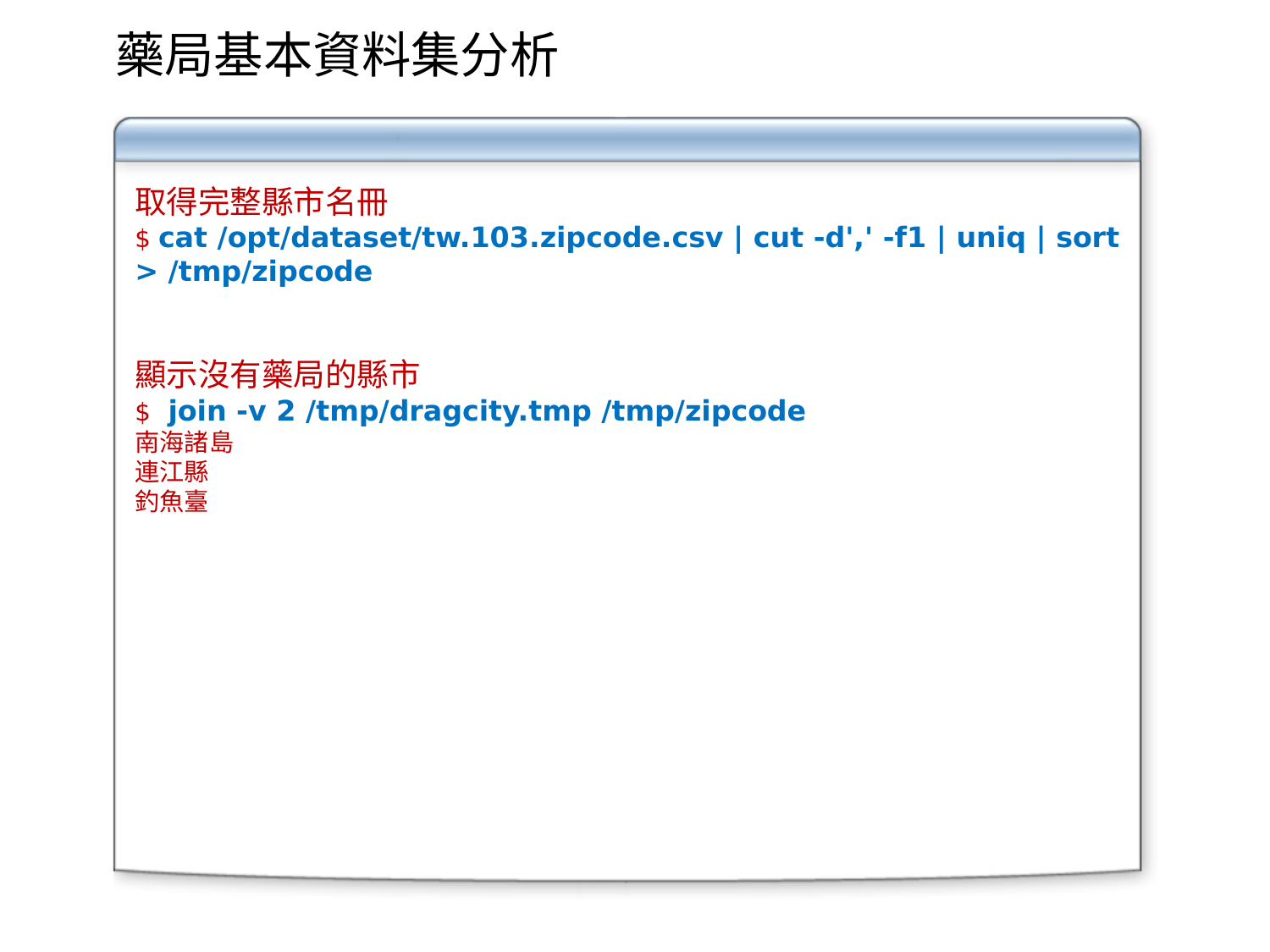

# 藥局基本資料集分析
取得完整縣市名冊
$ cat /opt/dataset/tw.103.zipcode.csv | cut -d',' -f1 | uniq | sort > /tmp/zipcode

顯示沒有藥局的縣市
$  join -v 2 /tmp/dragcity.tmp /tmp/zipcode
南海諸島
連江縣
釣魚臺